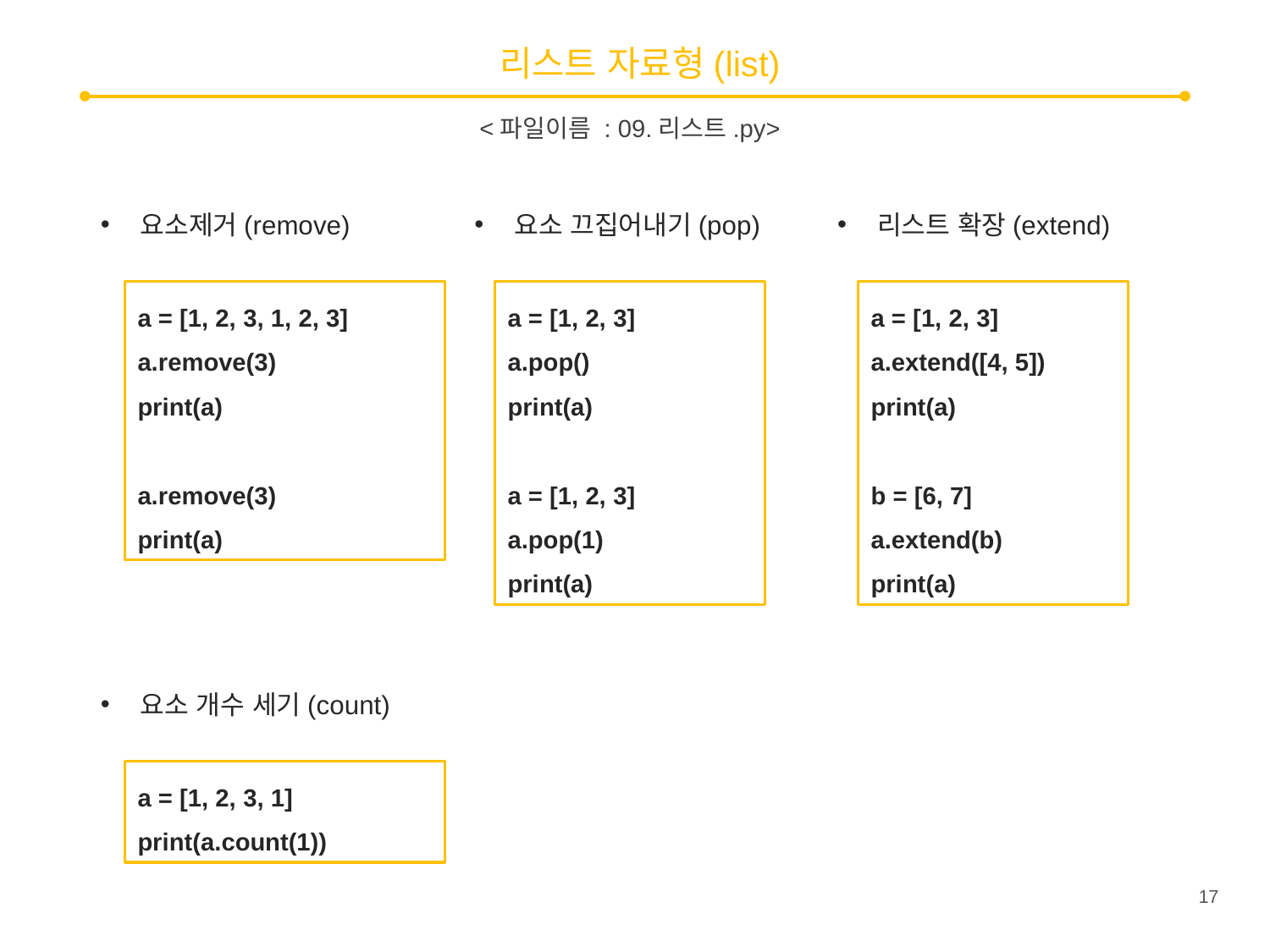

# 리스트 자료형(list)
<파일이름 : 09.리스트.py>
요소제거(remove)
요소 끄집어내기(pop)
리스트 확장(extend)
a = [1, 2, 3, 1, 2, 3]
a.remove(3)
print(a)

a.remove(3)
print(a)
a = [1, 2, 3]
a.pop()
print(a)

a = [1, 2, 3]
a.pop(1)
print(a)
a = [1, 2, 3]
a.extend([4, 5])
print(a)

b = [6, 7]
a.extend(b)
print(a)
요소 개수 세기(count)
a = [1, 2, 3, 1]
print(a.count(1))